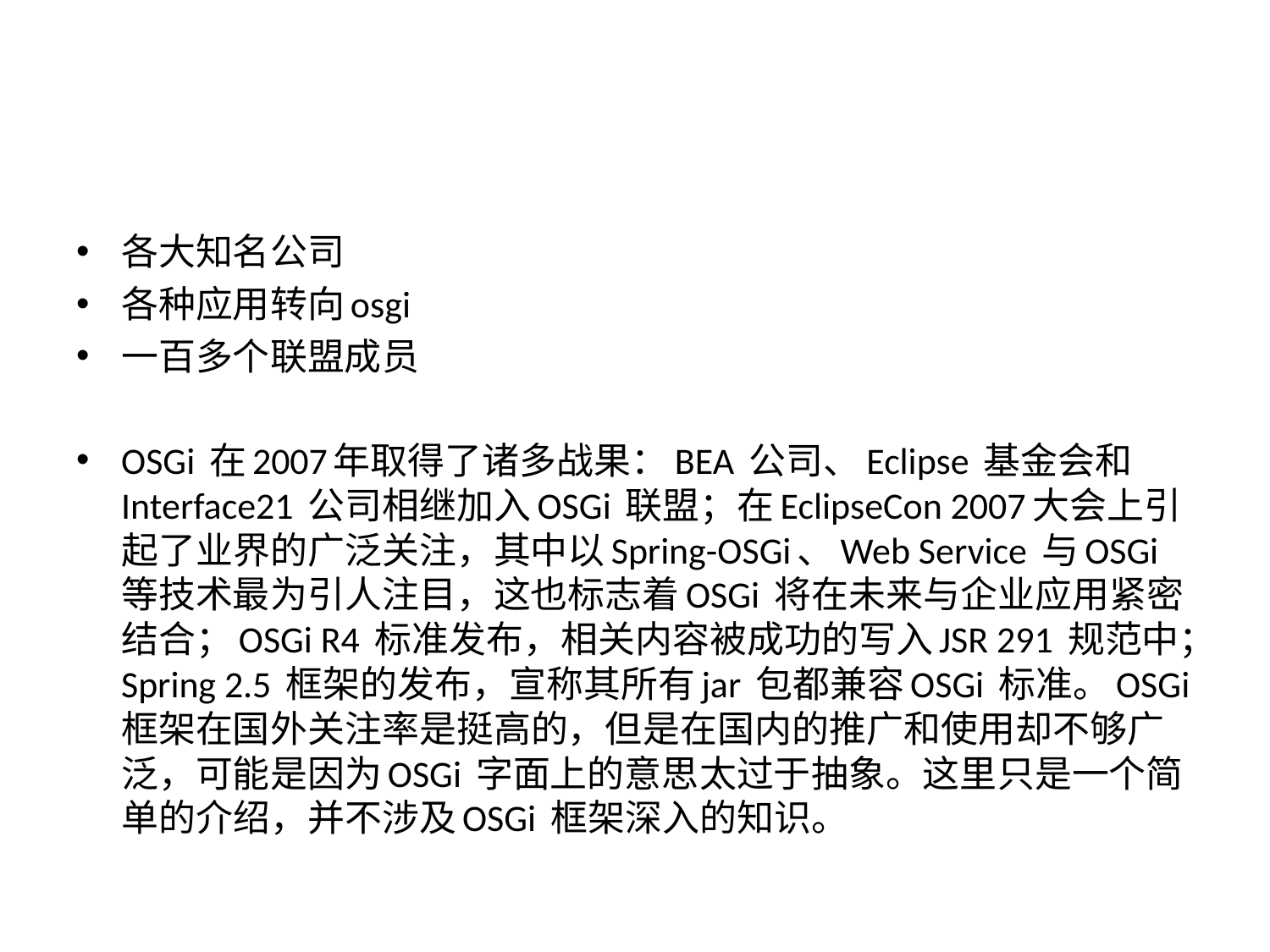

#
各大知名公司
各种应用转向osgi
一百多个联盟成员

OSGi 在2007年取得了诸多战果：BEA 公司、Eclipse 基金会和Interface21 公司相继加入OSGi 联盟；在EclipseCon 2007大会上引起了业界的广泛关注，其中以Spring-OSGi、Web Service 与OSGi 等技术最为引人注目，这也标志着OSGi 将在未来与企业应用紧密结合；OSGi R4 标准发布，相关内容被成功的写入JSR 291 规范中；Spring 2.5 框架的发布，宣称其所有jar 包都兼容OSGi 标准。OSGi 框架在国外关注率是挺高的，但是在国内的推广和使用却不够广泛，可能是因为OSGi 字面上的意思太过于抽象。这里只是一个简单的介绍，并不涉及OSGi 框架深入的知识。